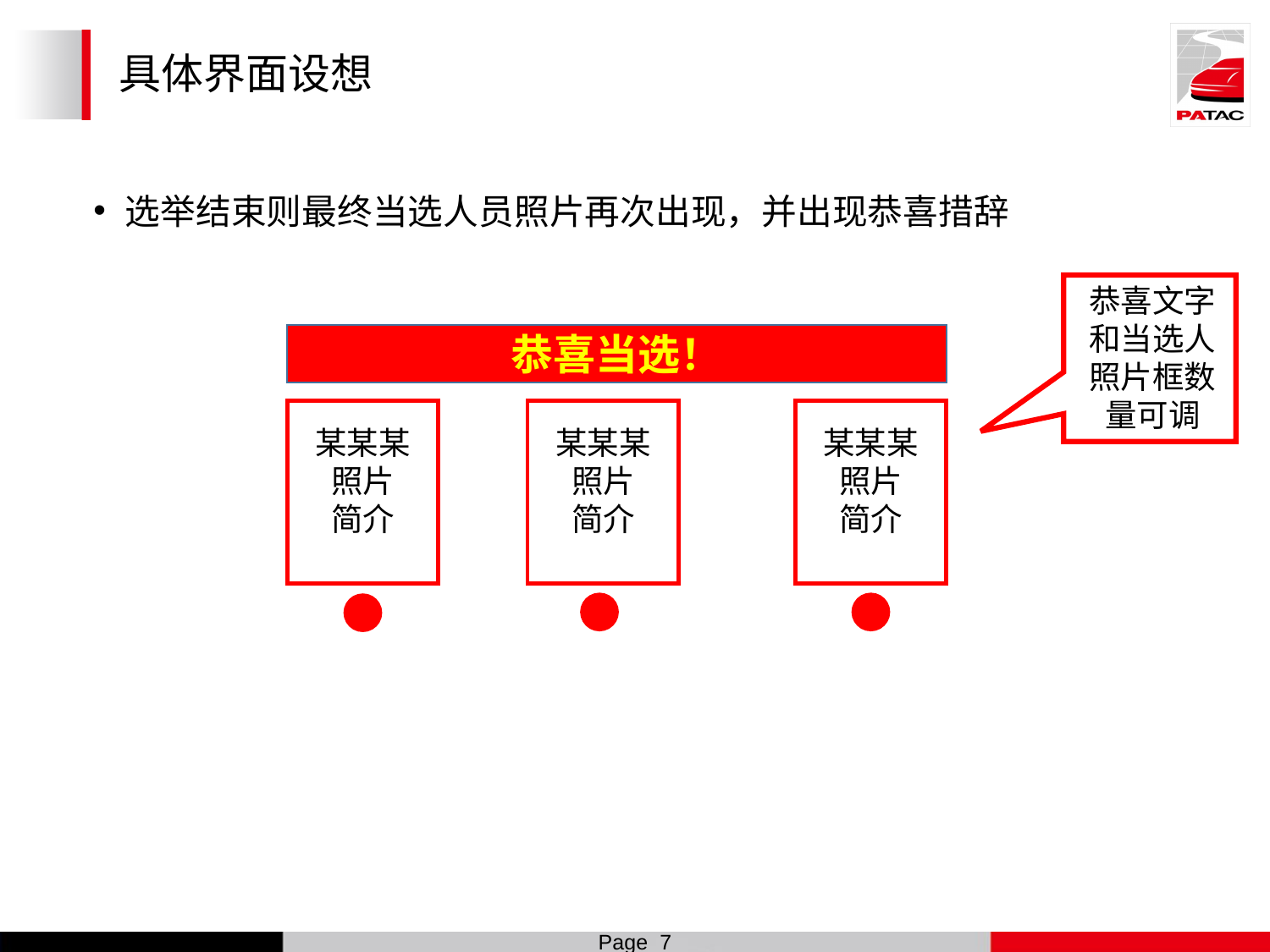

# 具体界面设想
选举结束则最终当选人员照片再次出现，并出现恭喜措辞

恭喜文字和当选人照片框数量可调
恭喜当选！

某某某
照片
简介
某某某
照片
简介
某某某
照片
简介